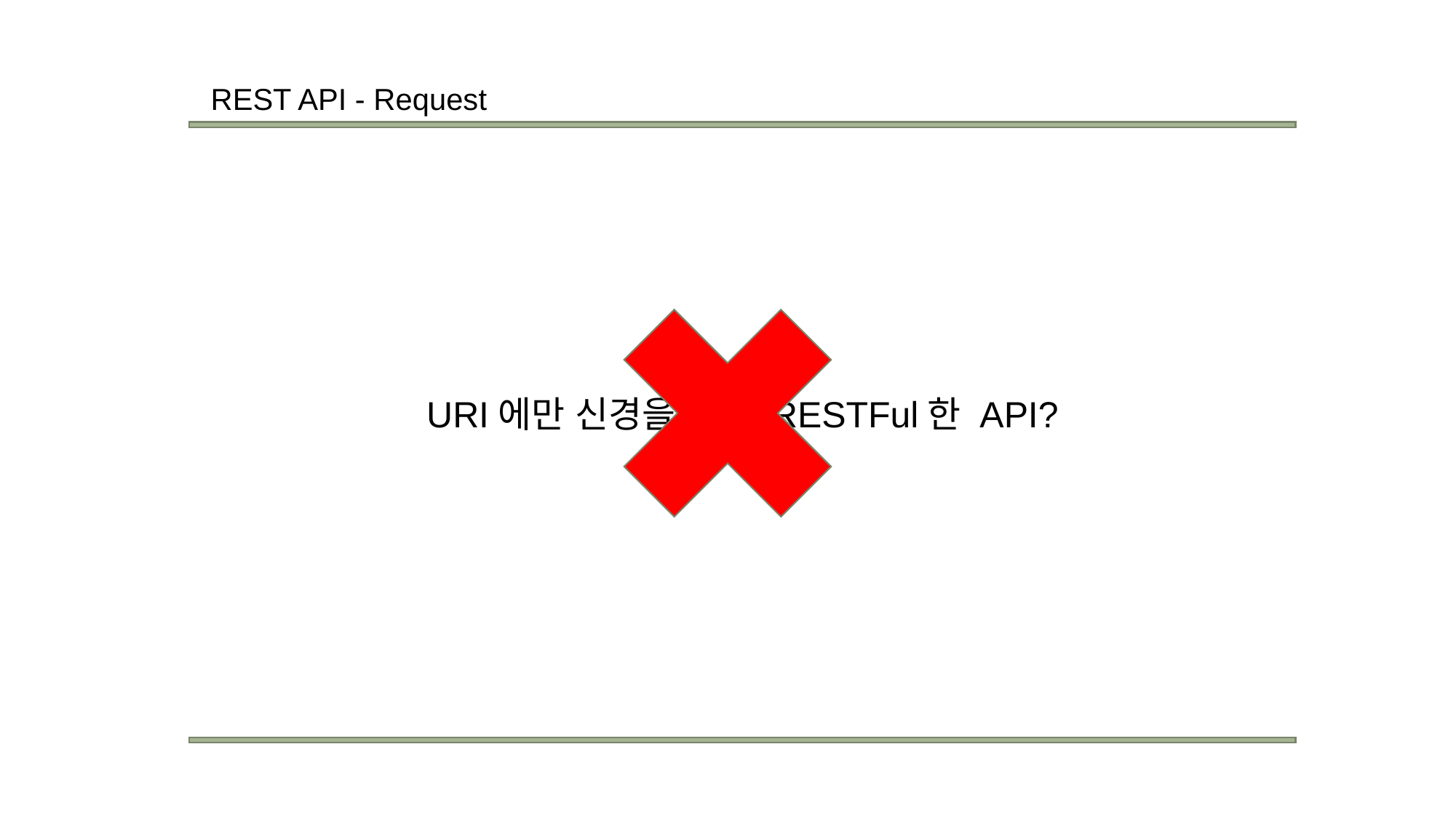

REST API - Request

URI에만 신경을 쓰면 RESTFul한 API?